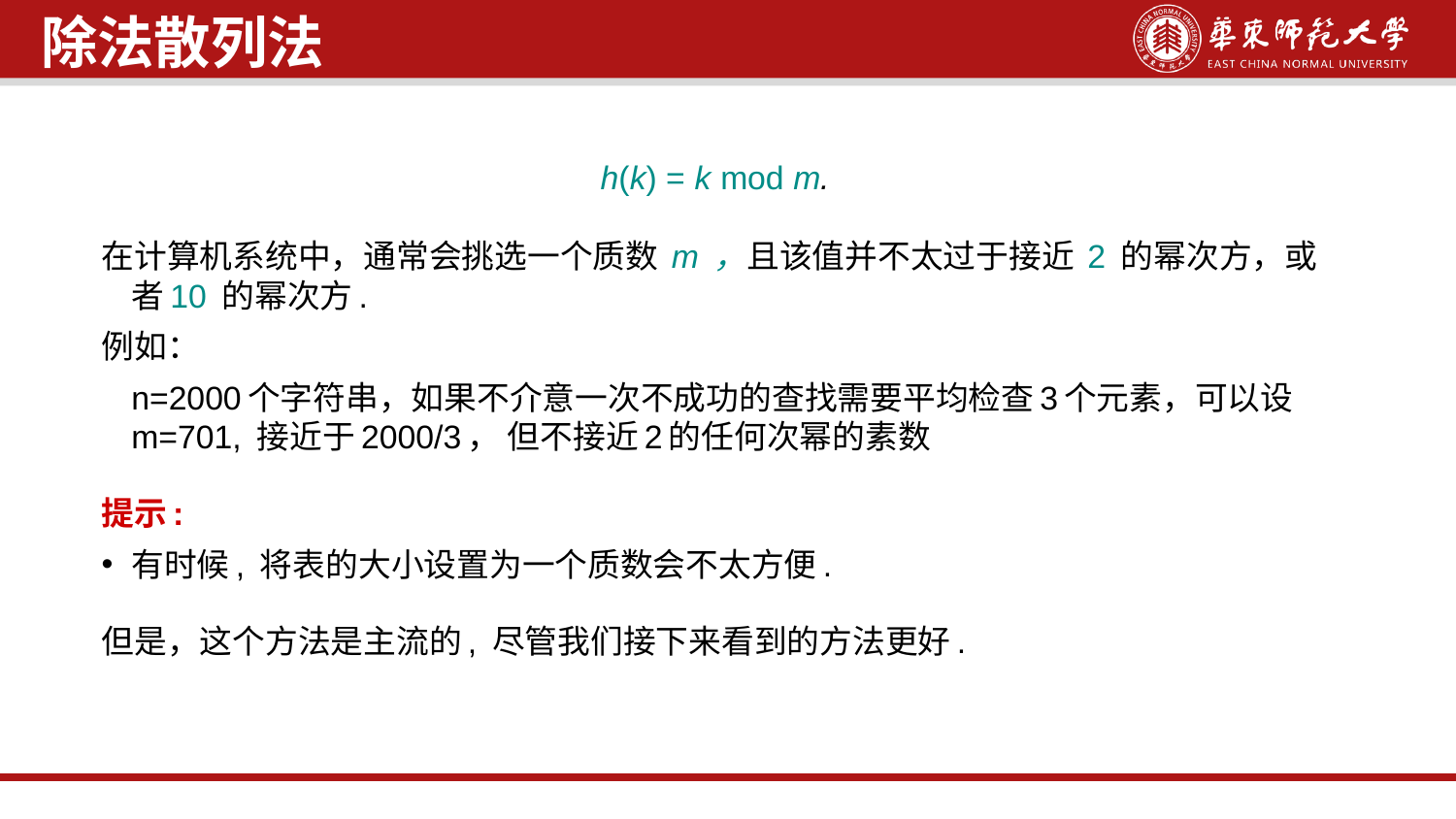

除法散列法
h(k) = k mod m.

在计算机系统中，通常会挑选一个质数 m ，且该值并不太过于接近 2 的幂次方，或者10 的幂次方.
例如：
	n=2000个字符串，如果不介意一次不成功的查找需要平均检查3个元素，可以设m=701, 接近于2000/3， 但不接近2的任何次幂的素数

提示:
有时候, 将表的大小设置为一个质数会不太方便.

但是，这个方法是主流的, 尽管我们接下来看到的方法更好.